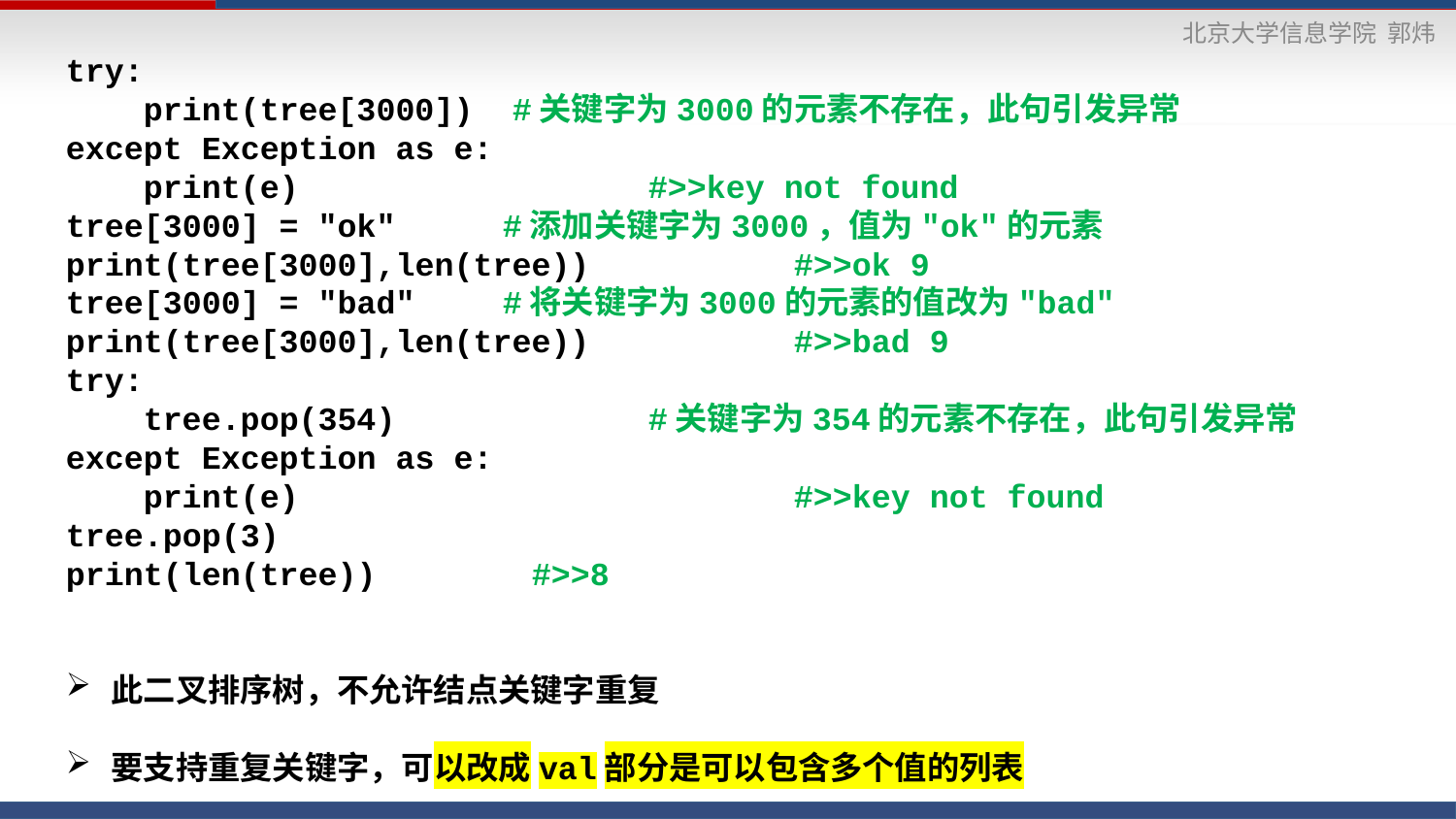

try:
    print(tree[3000])  #关键字为3000的元素不存在，此句引发异常
except Exception as e:
    print(e)			#>>key not found
tree[3000] = "ok"	#添加关键字为3000，值为"ok"的元素
print(tree[3000],len(tree))		#>>ok 9
tree[3000] = "bad"	#将关键字为3000的元素的值改为"bad"
print(tree[3000],len(tree))		#>>bad 9
try:
    tree.pop(354)		#关键字为354的元素不存在，此句引发异常
except Exception as e:
    print(e)				#>>key not found
tree.pop(3)
print(len(tree))        #>>8

此二叉排序树，不允许结点关键字重复

要支持重复关键字，可以改成val部分是可以包含多个值的列表

26